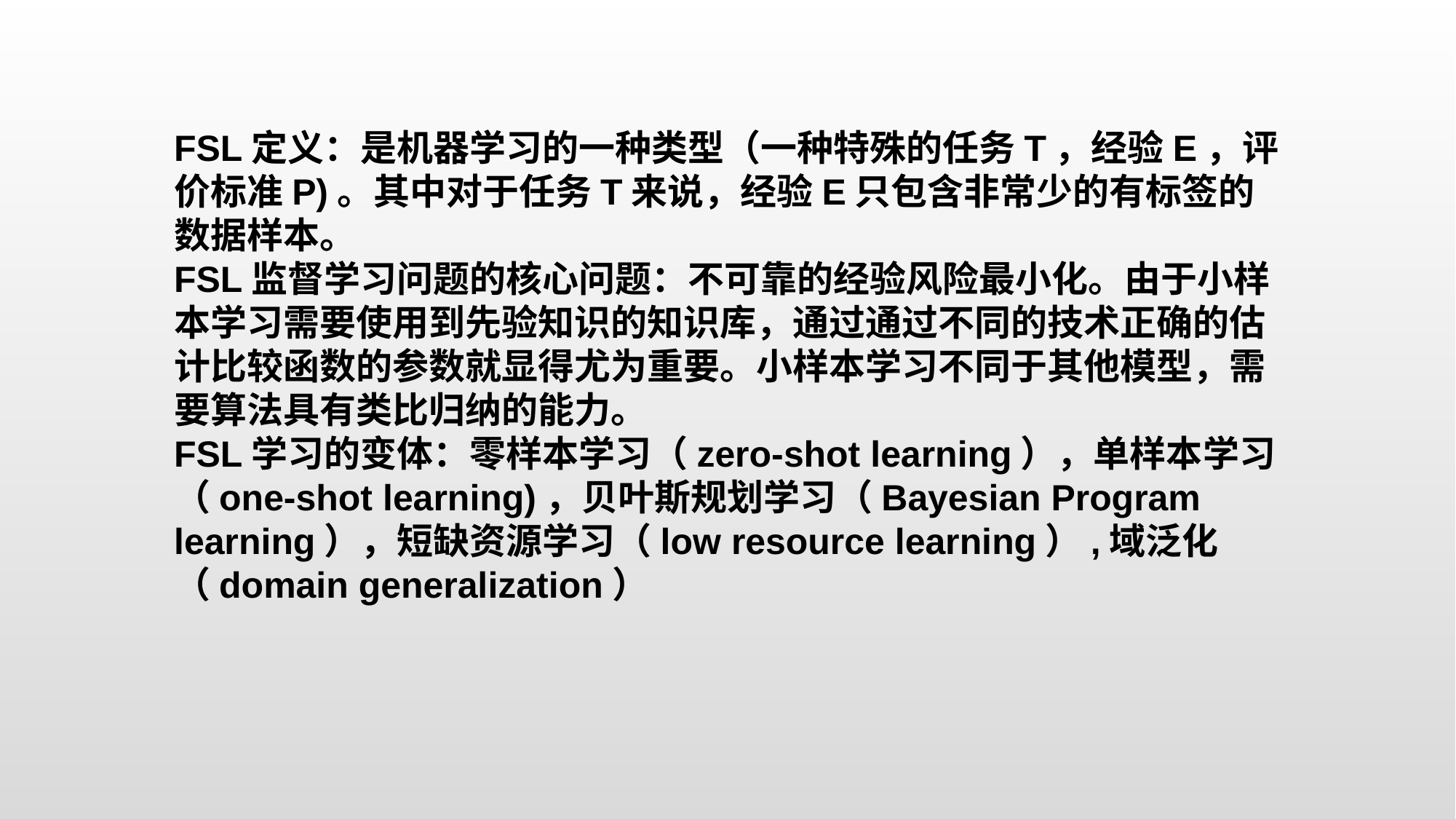

FSL定义：是机器学习的一种类型（一种特殊的任务T，经验E，评价标准P)。其中对于任务T来说，经验E只包含非常少的有标签的数据样本。
FSL监督学习问题的核心问题：不可靠的经验风险最小化。由于小样本学习需要使用到先验知识的知识库，通过通过不同的技术正确的估计比较函数的参数就显得尤为重要。小样本学习不同于其他模型，需要算法具有类比归纳的能力。
FSL学习的变体：零样本学习（zero-shot learning），单样本学习（one-shot learning)，贝叶斯规划学习（Bayesian Program learning），短缺资源学习（low resource learning）,域泛化（domain generalization）